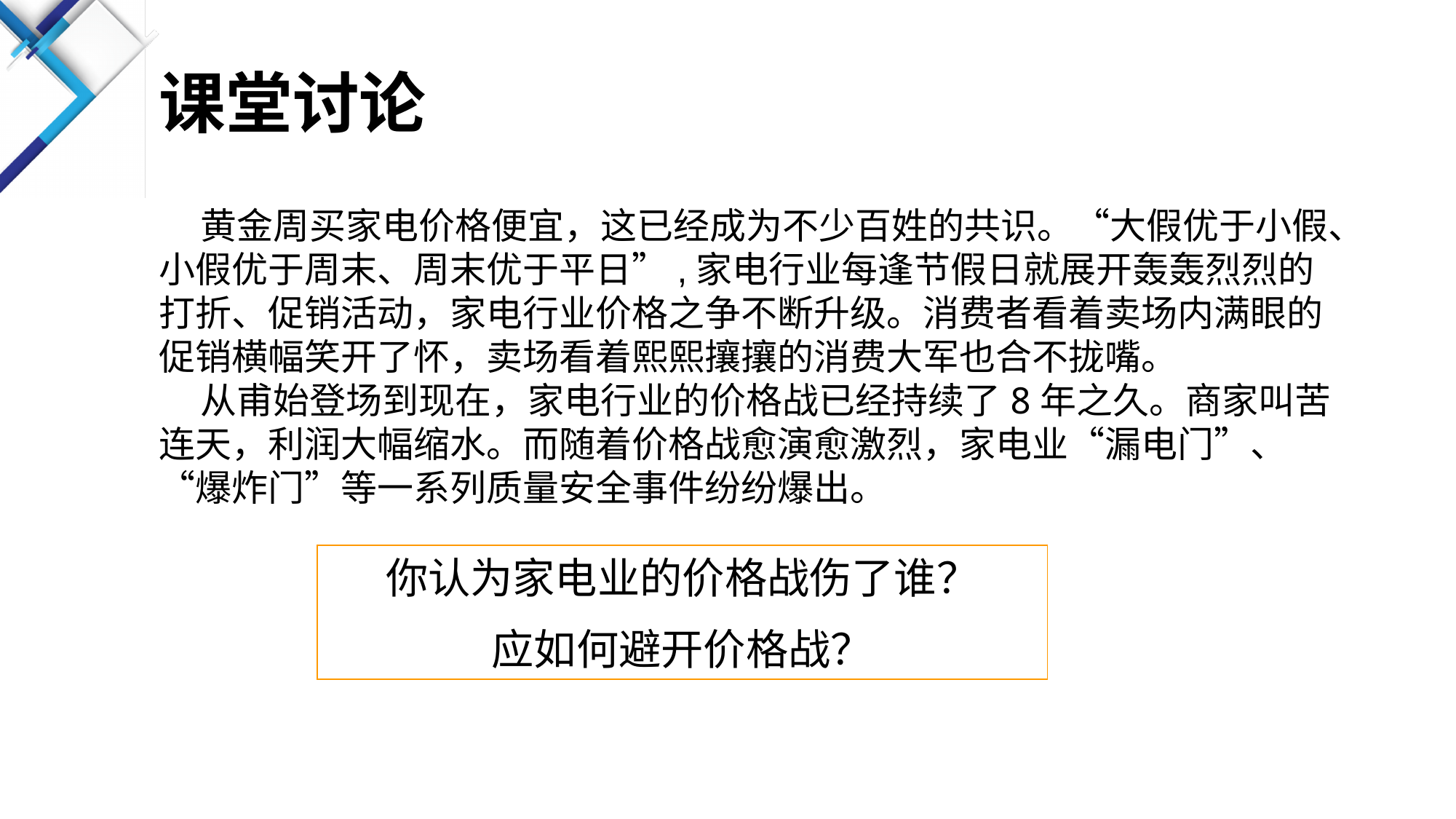

# 课堂讨论
    黄金周买家电价格便宜，这已经成为不少百姓的共识。“大假优于小假、小假优于周末、周末优于平日”,家电行业每逢节假日就展开轰轰烈烈的打折、促销活动，家电行业价格之争不断升级。消费者看着卖场内满眼的促销横幅笑开了怀，卖场看着熙熙攘攘的消费大军也合不拢嘴。
    从甫始登场到现在，家电行业的价格战已经持续了8年之久。商家叫苦连天，利润大幅缩水。而随着价格战愈演愈激烈，家电业“漏电门”、“爆炸门”等一系列质量安全事件纷纷爆出。
你认为家电业的价格战伤了谁？
应如何避开价格战？